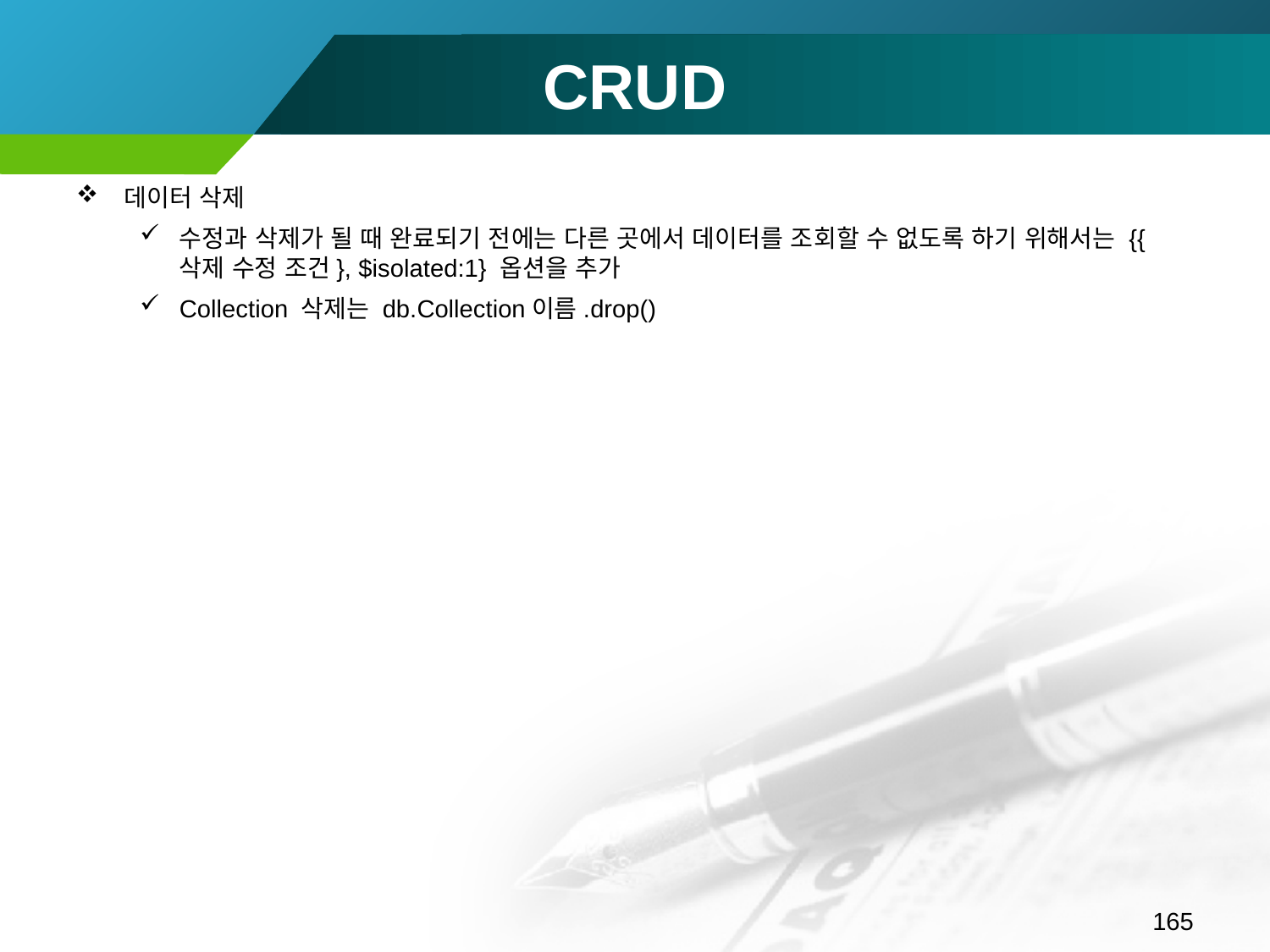

# CRUD
데이터 삭제
수정과 삭제가 될 때 완료되기 전에는 다른 곳에서 데이터를 조회할 수 없도록 하기 위해서는 {{삭제 수정 조건}, $isolated:1} 옵션을 추가
Collection 삭제는 db.Collection이름.drop()
165